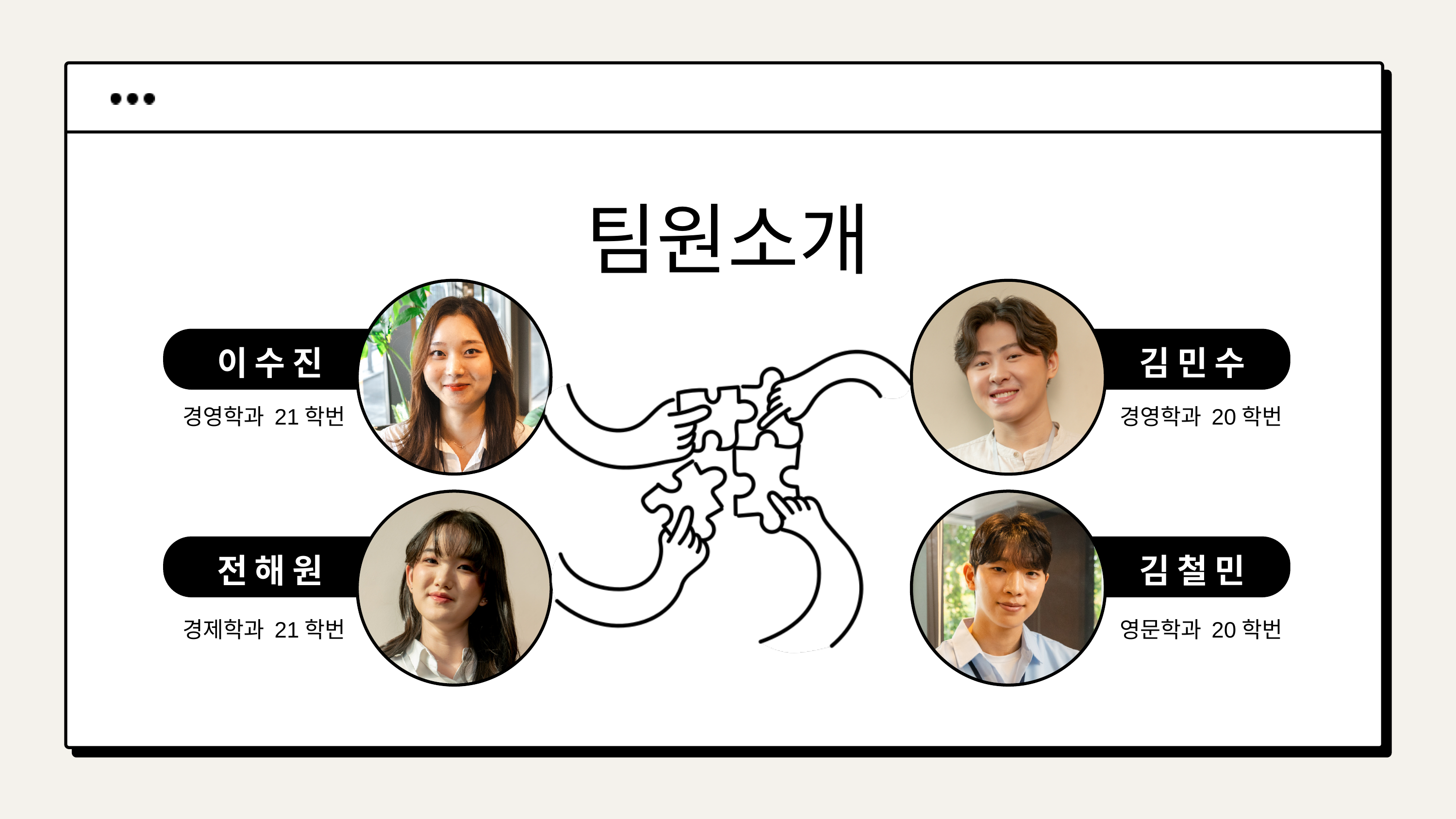

팀원소개

이수진
김민수

경영학과 21학번
경영학과 20학번

전해원
김철민
경제학과 21학번
영문학과 20학번